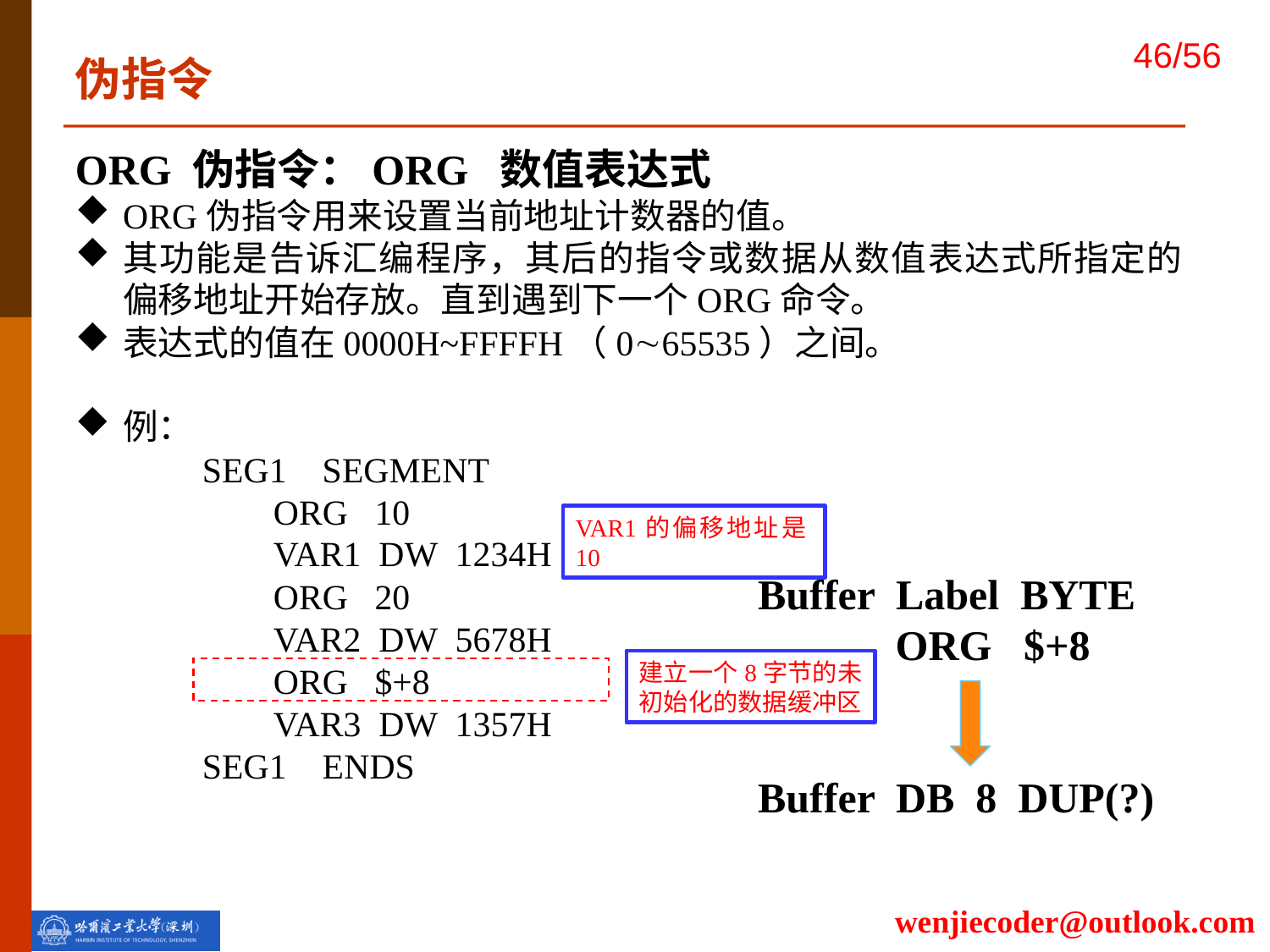

伪指令
ORG 伪指令：ORG  数值表达式
ORG伪指令用来设置当前地址计数器的值。
其功能是告诉汇编程序，其后的指令或数据从数值表达式所指定的偏移地址开始存放。直到遇到下一个ORG命令。
表达式的值在0000H~FFFFH（0∼65535）之间。

例：
SEG1    SEGMENT
        ORG   10
        VAR1  DW  1234H
        ORG   20
        VAR2  DW  5678H
        ORG   $+8
        VAR3  DW  1357H
SEG1    ENDS

VAR1的偏移地址是10
Buffer  Label  BYTE
             ORG   $+8

Buffer  DB  8  DUP(?)
建立一个8字节的未初始化的数据缓冲区